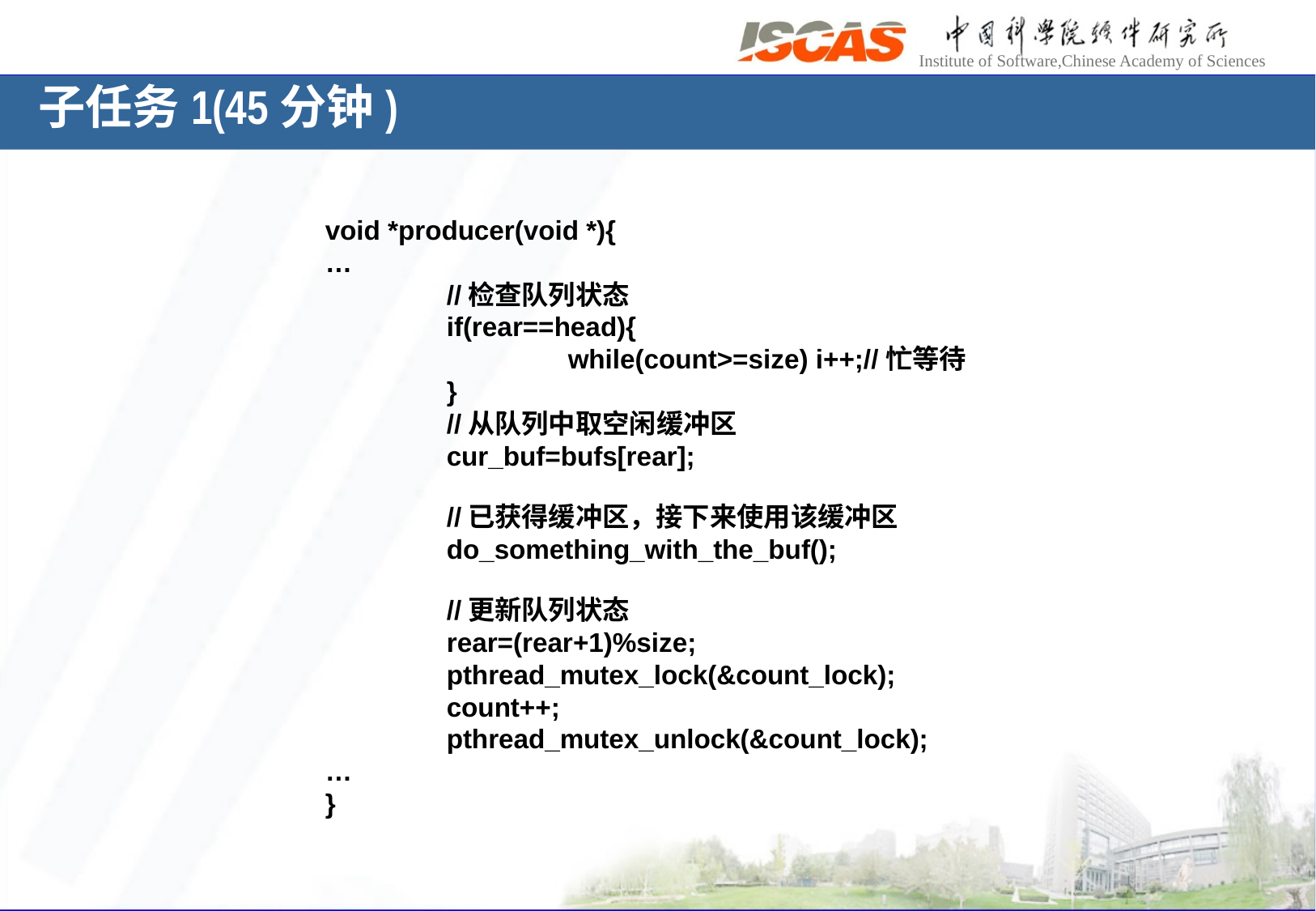

子任务1(45分钟)
void *producer(void *){
…
	//检查队列状态
	if(rear==head){
		while(count>=size) i++;//忙等待
	}
	//从队列中取空闲缓冲区
	cur_buf=bufs[rear];

	//已获得缓冲区，接下来使用该缓冲区
	do_something_with_the_buf();

	//更新队列状态
	rear=(rear+1)%size;
	pthread_mutex_lock(&count_lock);
	count++;
	pthread_mutex_unlock(&count_lock);
…
}